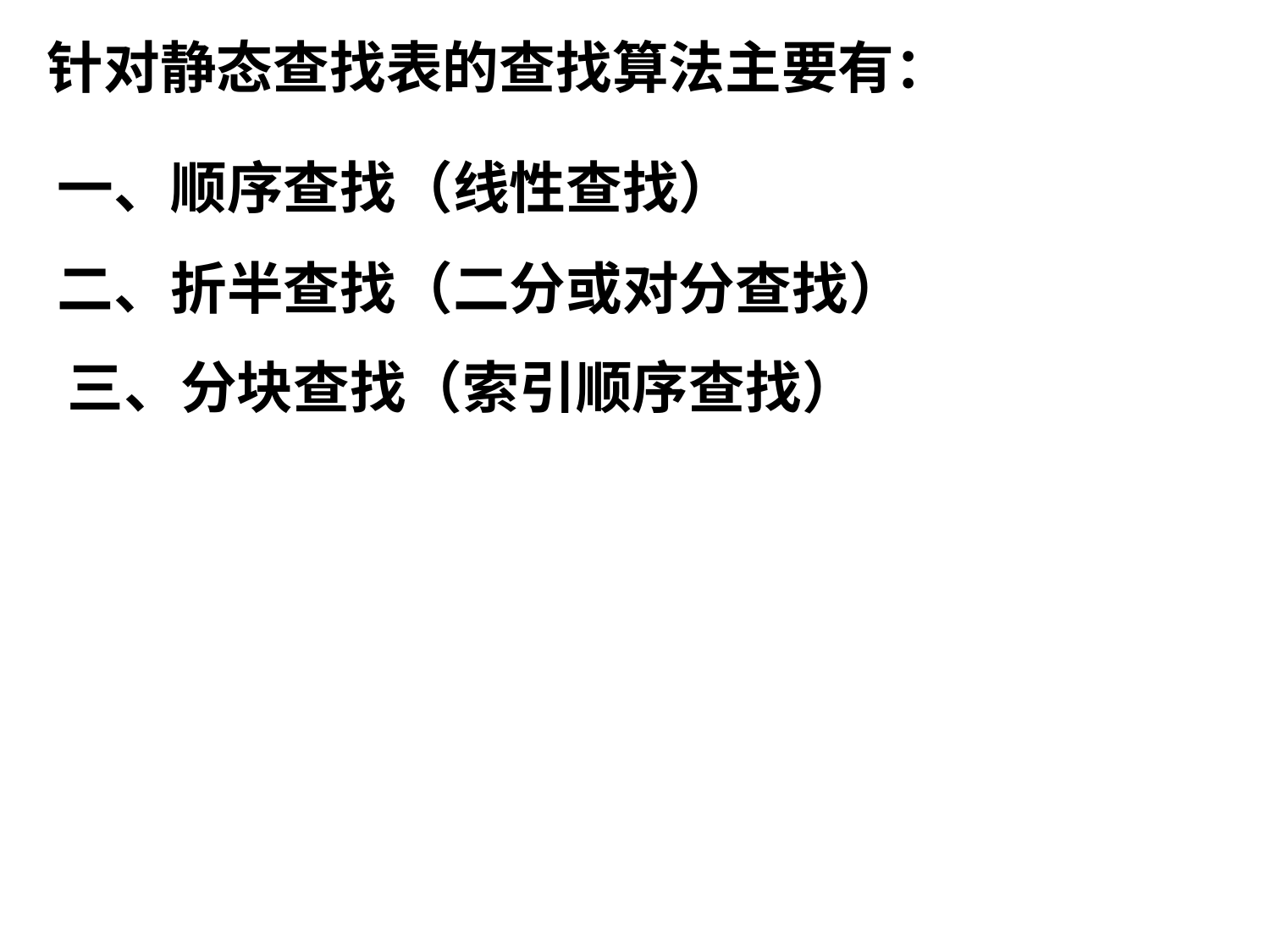

针对静态查找表的查找算法主要有：
一、顺序查找（线性查找）
二、折半查找（二分或对分查找）
三、分块查找（索引顺序查找）